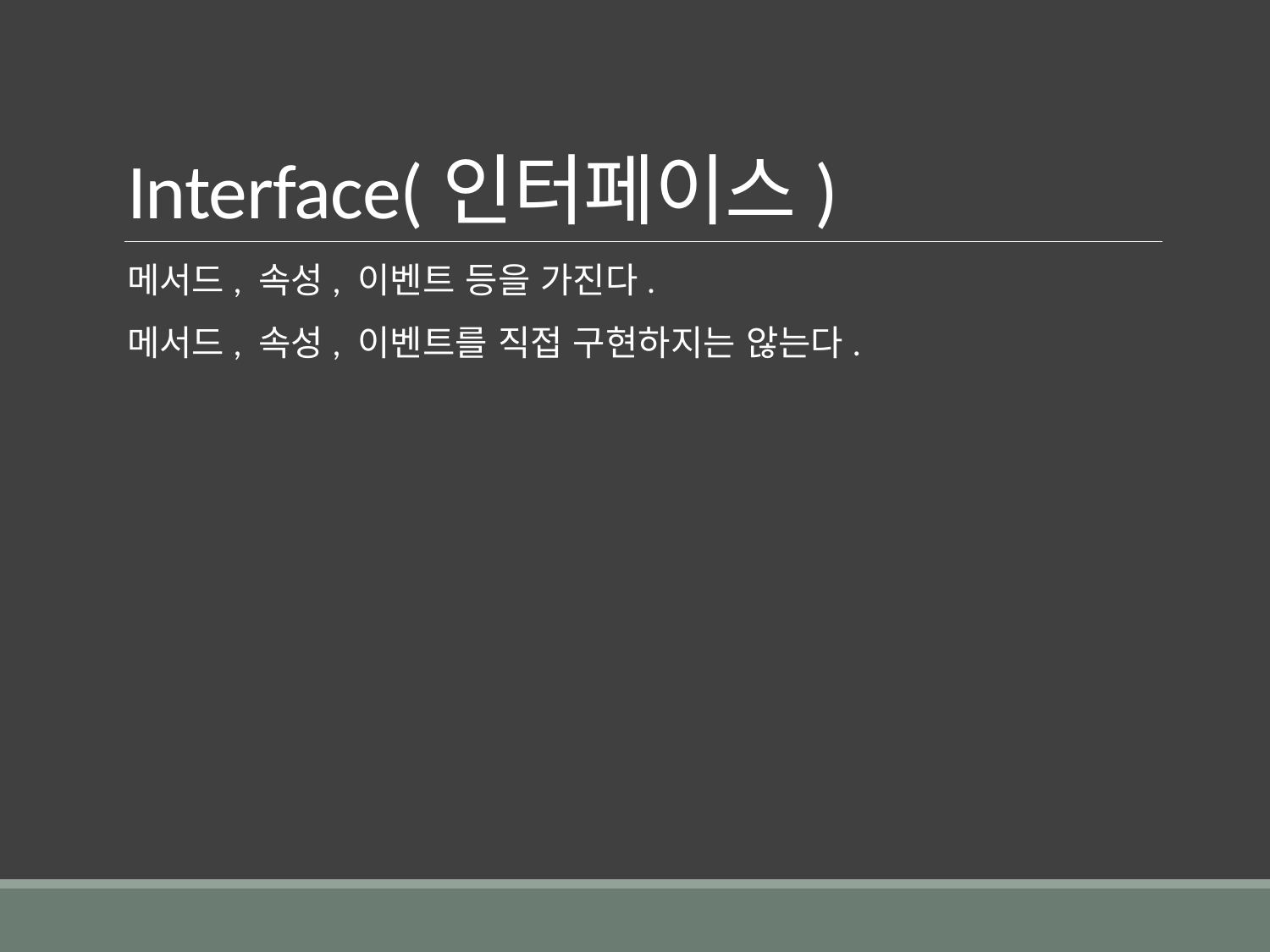

# Interface(인터페이스)
메서드, 속성, 이벤트 등을 가진다.
메서드, 속성, 이벤트를 직접 구현하지는 않는다.